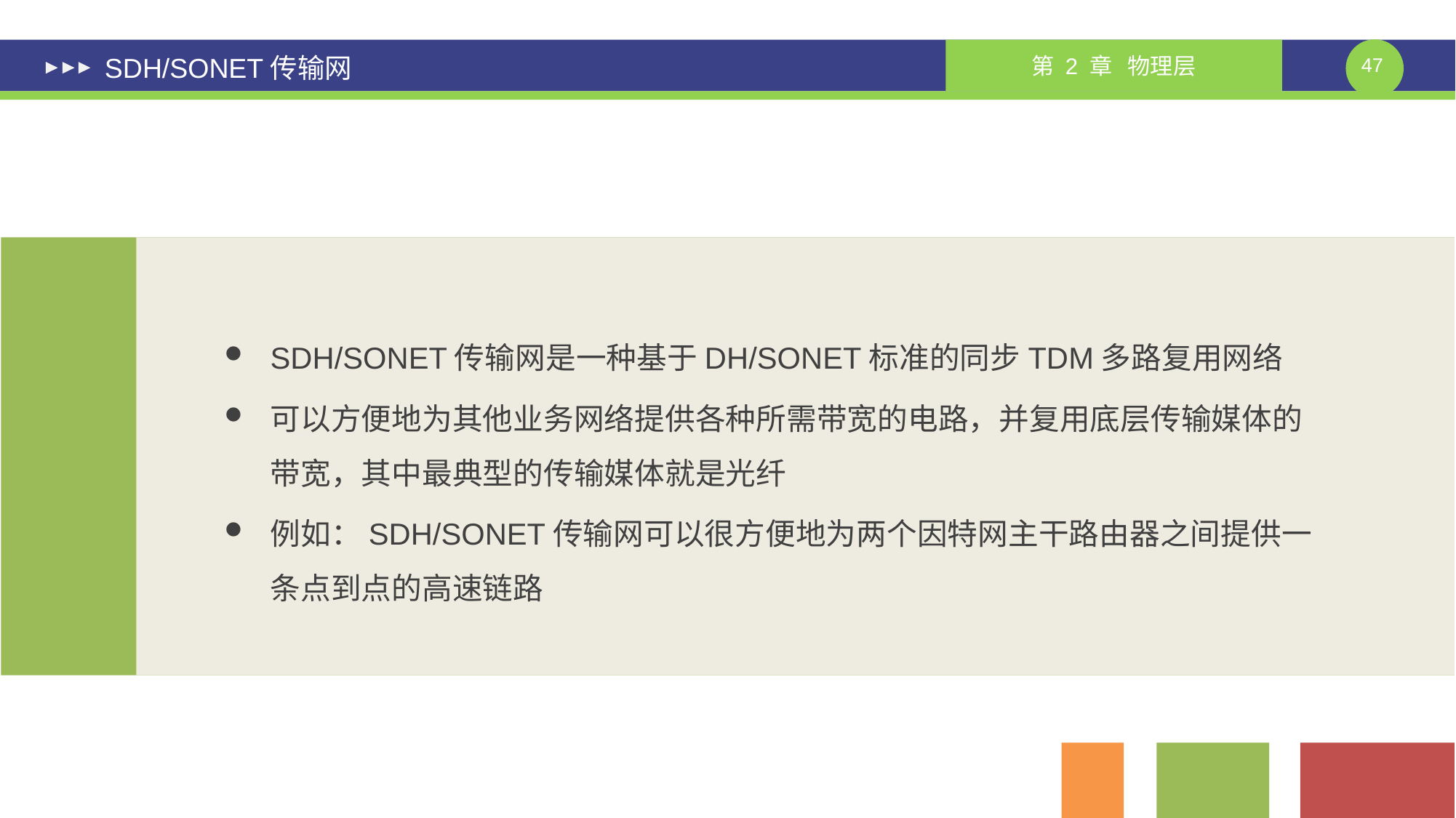

# SDH/SONET传输网

SDH/SONET传输网是一种基于DH/SONET标准的同步TDM多路复用网络
可以方便地为其他业务网络提供各种所需带宽的电路，并复用底层传输媒体的带宽，其中最典型的传输媒体就是光纤
例如：SDH/SONET传输网可以很方便地为两个因特网主干路由器之间提供一条点到点的高速链路

课件制作人：谢钧 谢希仁